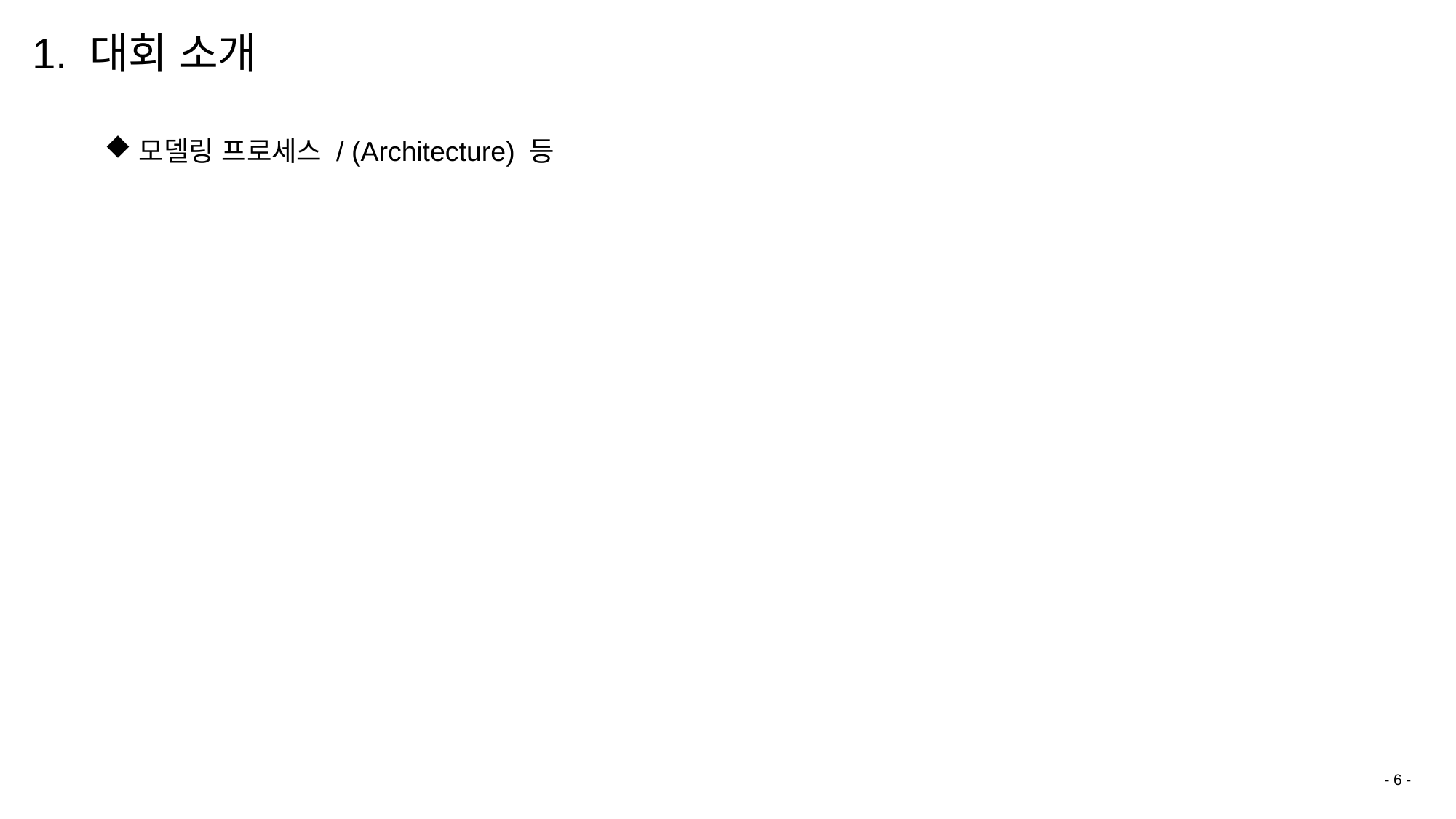

1. 대회 소개
모델링 프로세스 / (Architecture) 등
- 6 -